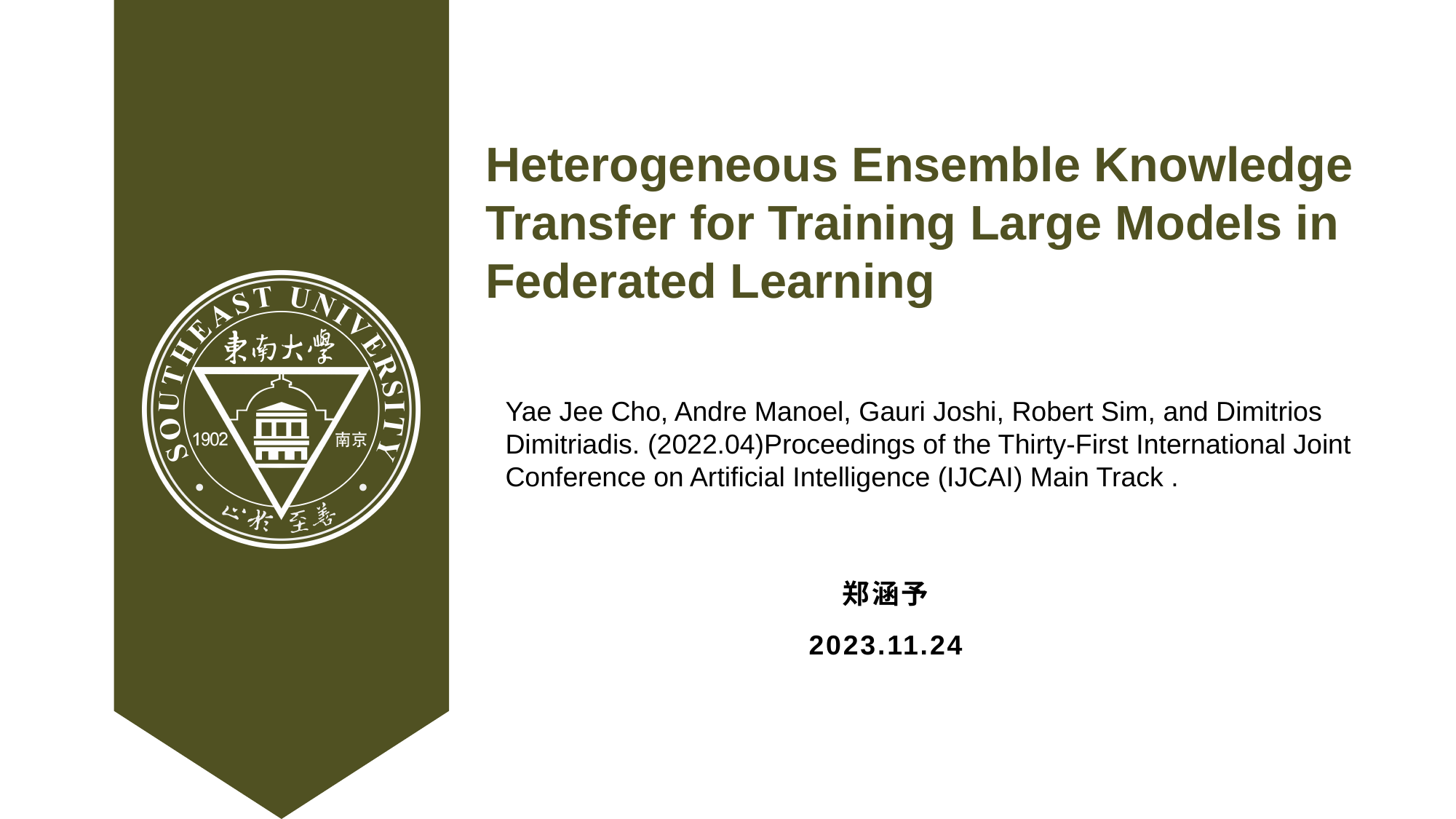

Heterogeneous Ensemble Knowledge Transfer for Training Large Models in Federated Learning
Yae Jee Cho, Andre Manoel, Gauri Joshi, Robert Sim, and Dimitrios Dimitriadis. (2022.04)Proceedings of the Thirty-First International Joint Conference on Artificial Intelligence (IJCAI) Main Track .
郑涵予
2023.11.24